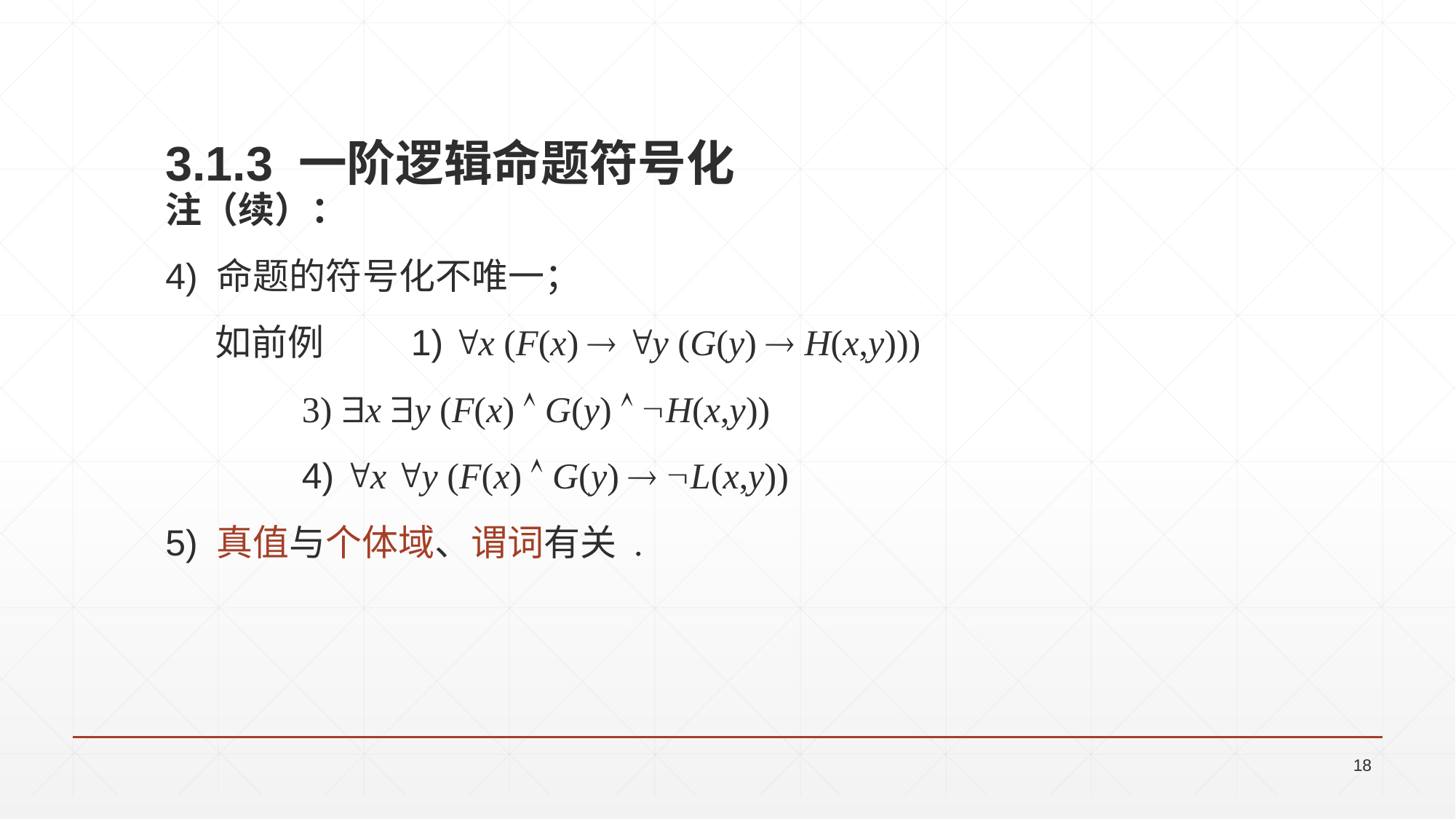

3.1.3 一阶逻辑命题符号化
注（续）：
4) 命题的符号化不唯一；
     如前例	1) ∀x (F(x) → ∀y (G(y) → H(x,y)))
             	3) ∃x ∃y (F(x) ∧ G(y) ∧ ¬H(x,y))
             	4) ∀x ∀y (F(x) ∧ G(y) → ¬L(x,y))
5) 真值与个体域、谓词有关 .
18